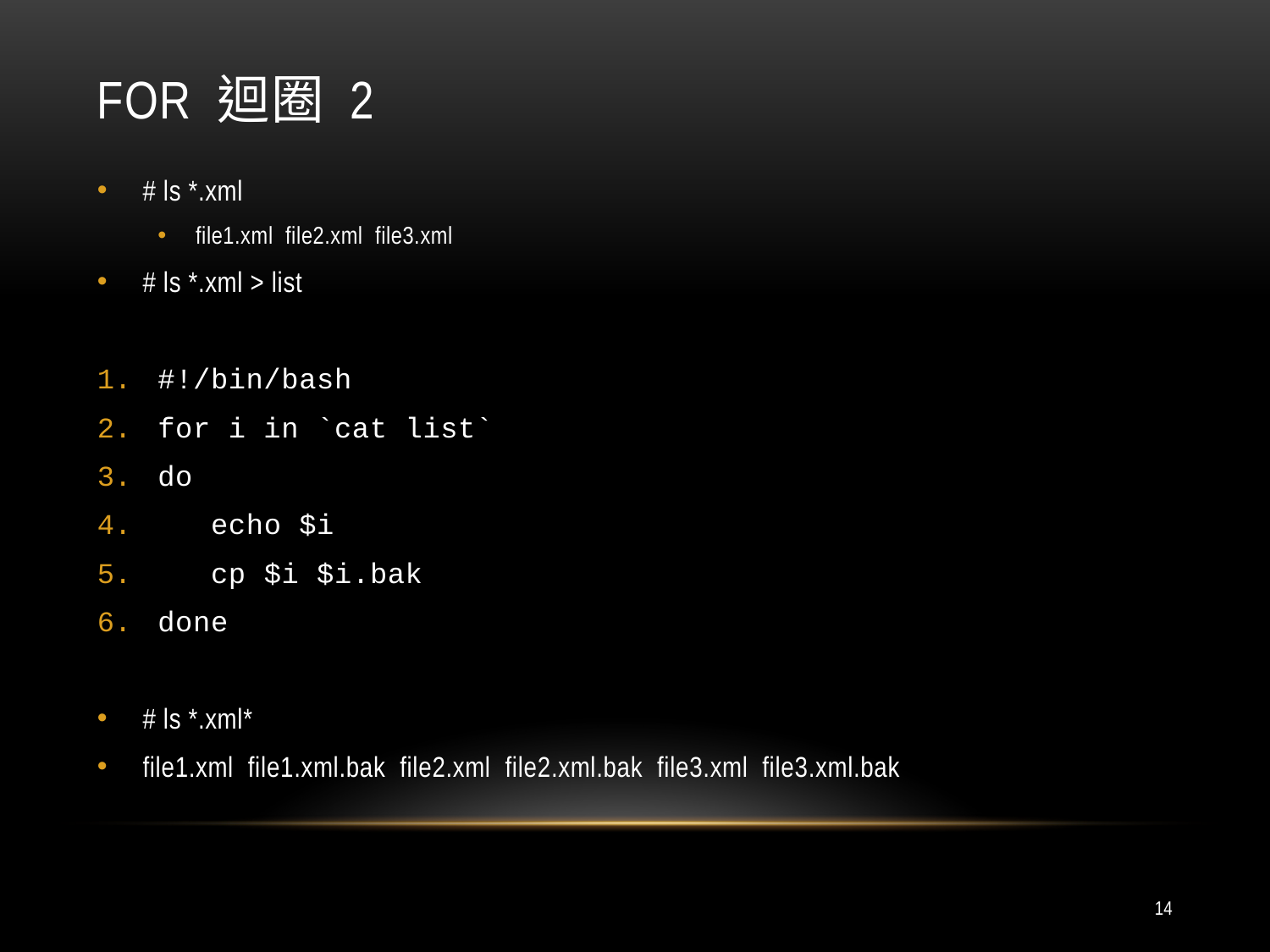

# for 迴圈 2
# ls *.xml
file1.xml  file2.xml  file3.xml
# ls *.xml > list

#!/bin/bash
for i in `cat list`
do
   echo $i
   cp $i $i.bak
done

# ls *.xml*
file1.xml  file1.xml.bak  file2.xml  file2.xml.bak  file3.xml  file3.xml.bak
14